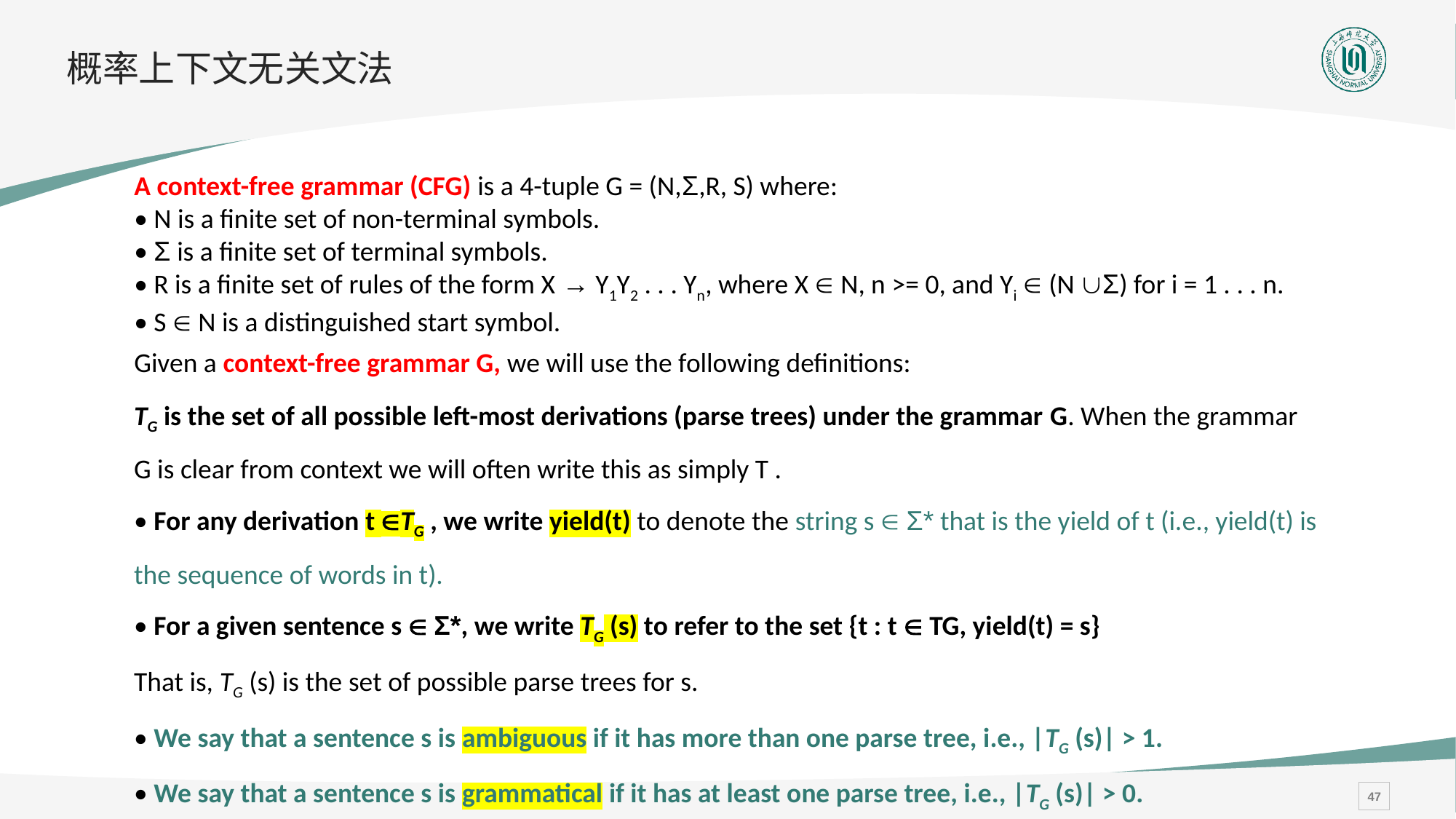

# 概率上下文无关文法
A context-free grammar (CFG) is a 4-tuple G = (N,Σ,R, S) where:
• N is a finite set of non-terminal symbols.
• Σ is a finite set of terminal symbols.
• R is a finite set of rules of the form X → Y1Y2 . . . Yn, where X ∈ N, n >= 0, and Yi ∈ (N ∪Σ) for i = 1 . . . n.
• S ∈ N is a distinguished start symbol.
Given a context-free grammar G, we will use the following definitions:
TG is the set of all possible left-most derivations (parse trees) under the grammar G. When the grammar G is clear from context we will often write this as simply T .
• For any derivation t ∈TG , we write yield(t) to denote the string s ∈ Σ* that is the yield of t (i.e., yield(t) is the sequence of words in t).
• For a given sentence s ∈ Σ*, we write TG (s) to refer to the set {t : t ∈ TG, yield(t) = s}
That is, TG (s) is the set of possible parse trees for s.
• We say that a sentence s is ambiguous if it has more than one parse tree, i.e., |TG (s)| > 1.
• We say that a sentence s is grammatical if it has at least one parse tree, i.e., |TG (s)| > 0.